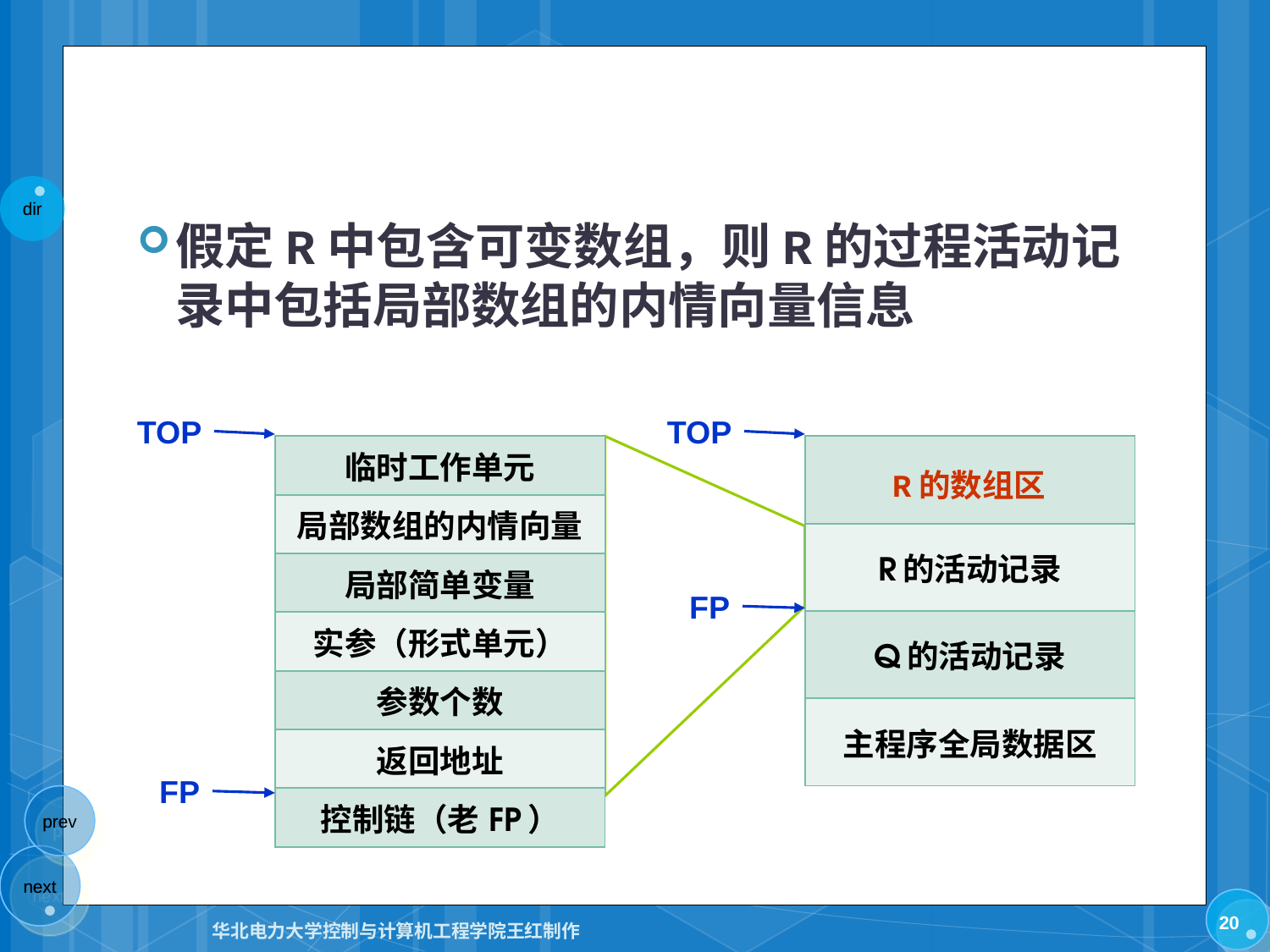

假定R中包含可变数组，则R的过程活动记录中包括局部数组的内情向量信息
TOP
TOP
FP
| 临时工作单元 |
| --- |
| 局部数组的内情向量 |
| 局部简单变量 |
| 实参（形式单元） |
| 参数个数 |
| 返回地址 |
| 控制链（老FP） |

|  |
| --- |
| R的活动记录 |
| Q的活动记录 |
| 主程序全局数据区 |
R的数组区
FP
20
华北电力大学控制与计算机工程学院王红制作